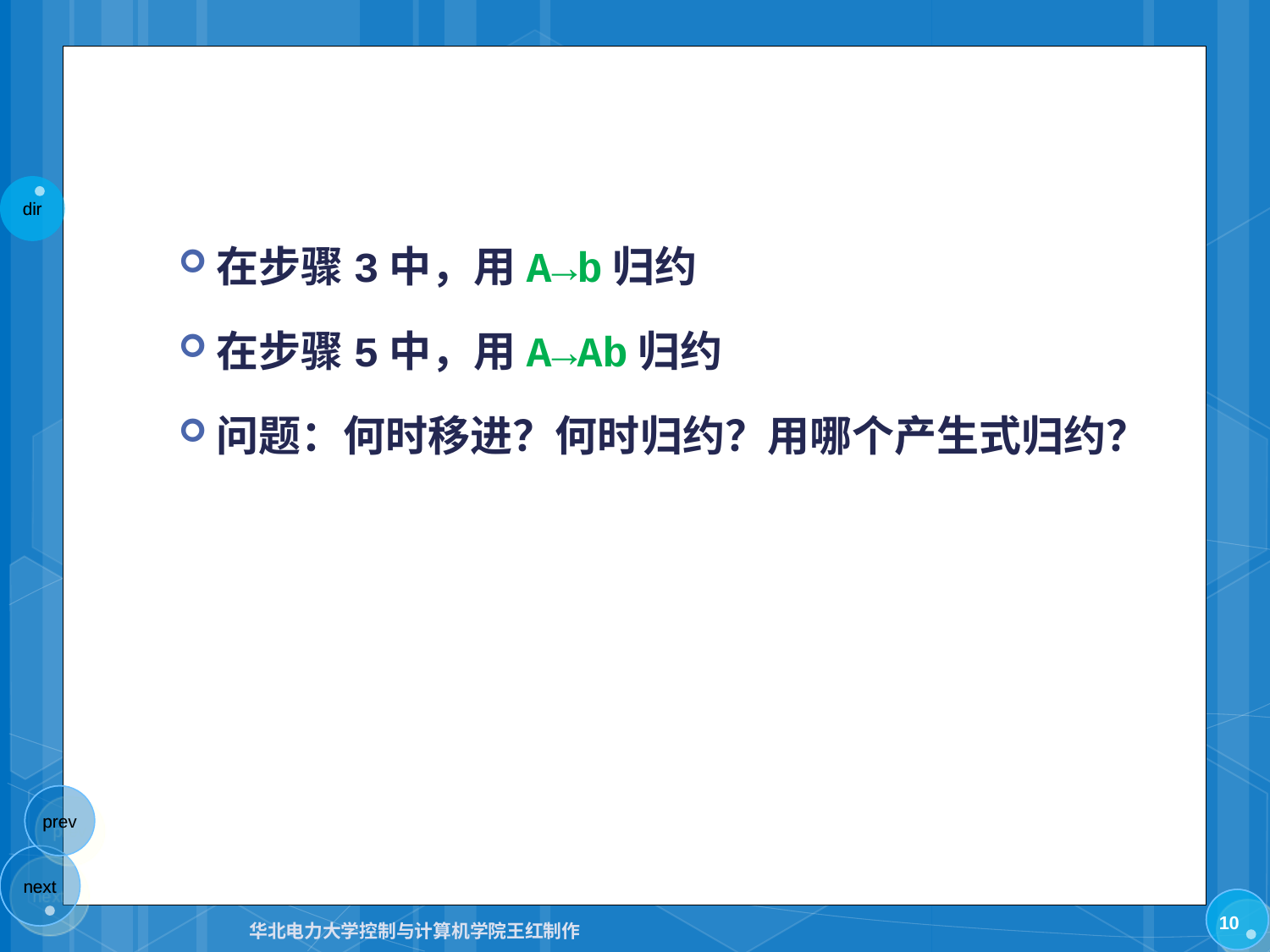

#
在步骤3中，用A→b归约
在步骤5中，用A→Ab归约
问题：何时移进？何时归约？用哪个产生式归约？
10
华北电力大学控制与计算机学院王红制作